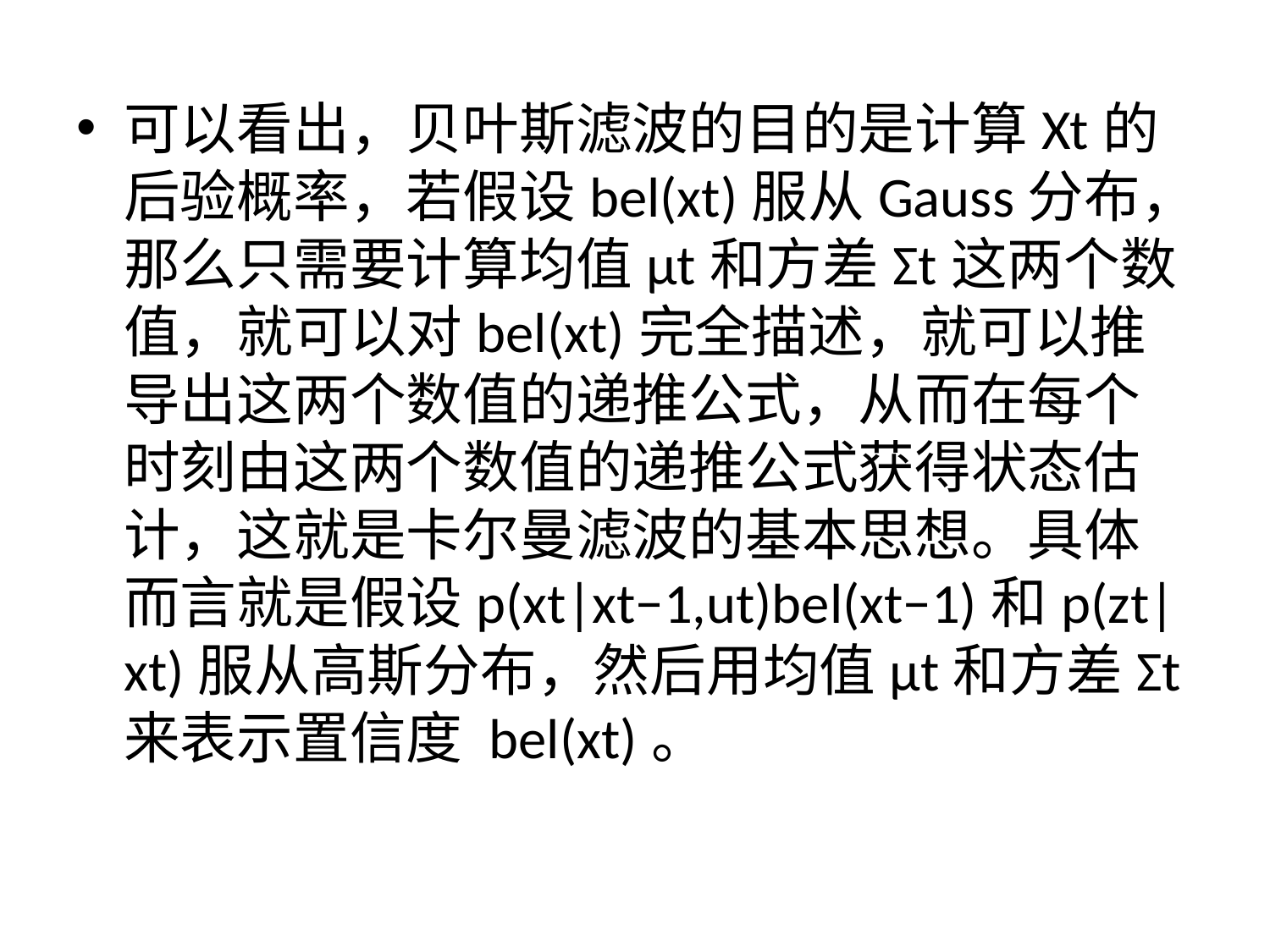

可以看出，贝叶斯滤波的目的是计算Xt的后验概率，若假设bel(xt)服从Gauss分布，那么只需要计算均值μt和方差Σt这两个数值，就可以对bel(xt)完全描述，就可以推导出这两个数值的递推公式，从而在每个时刻由这两个数值的递推公式获得状态估计，这就是卡尔曼滤波的基本思想。具体而言就是假设p(xt|xt−1,ut)bel(xt−1)和p(zt|xt)服从高斯分布，然后用均值μt和方差Σt来表示置信度 bel(xt)。